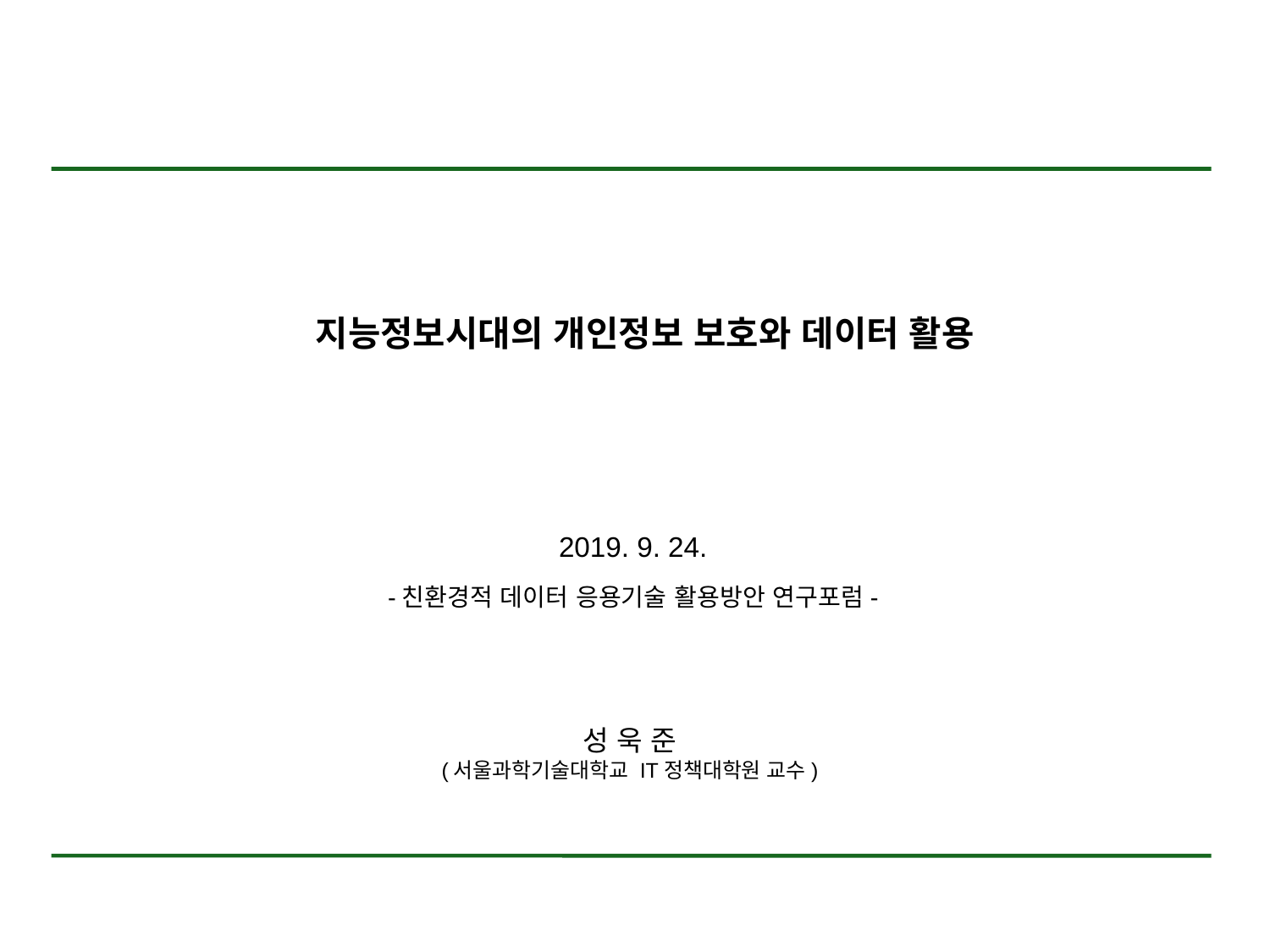

# 지능정보시대의 개인정보 보호와 데이터 활용
2019. 9. 24.
-친환경적 데이터 응용기술 활용방안 연구포럼-
성 욱 준
(서울과학기술대학교 IT정책대학원 교수)